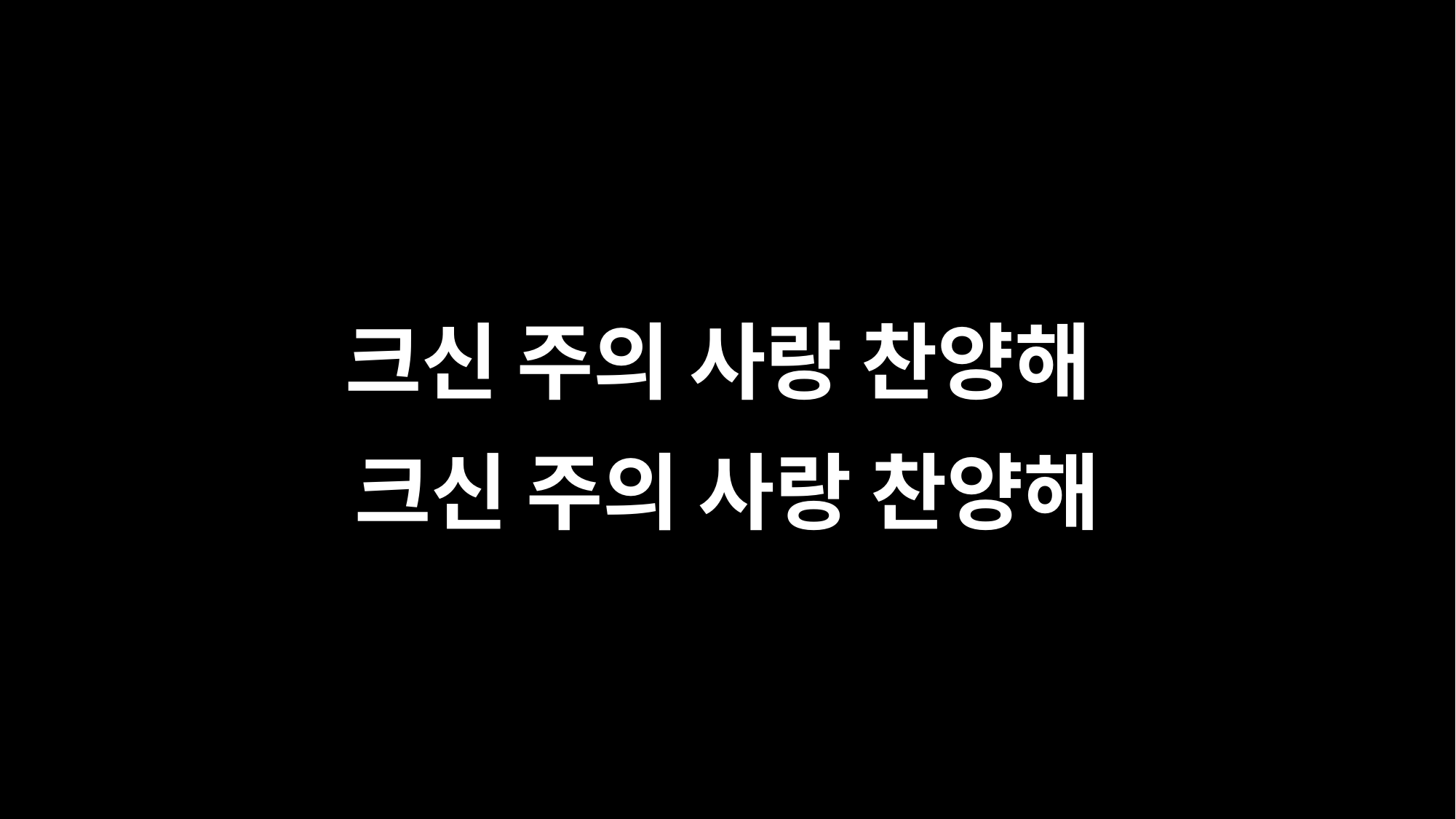

크신 주의 사랑 찬양해
크신 주의 사랑 찬양해